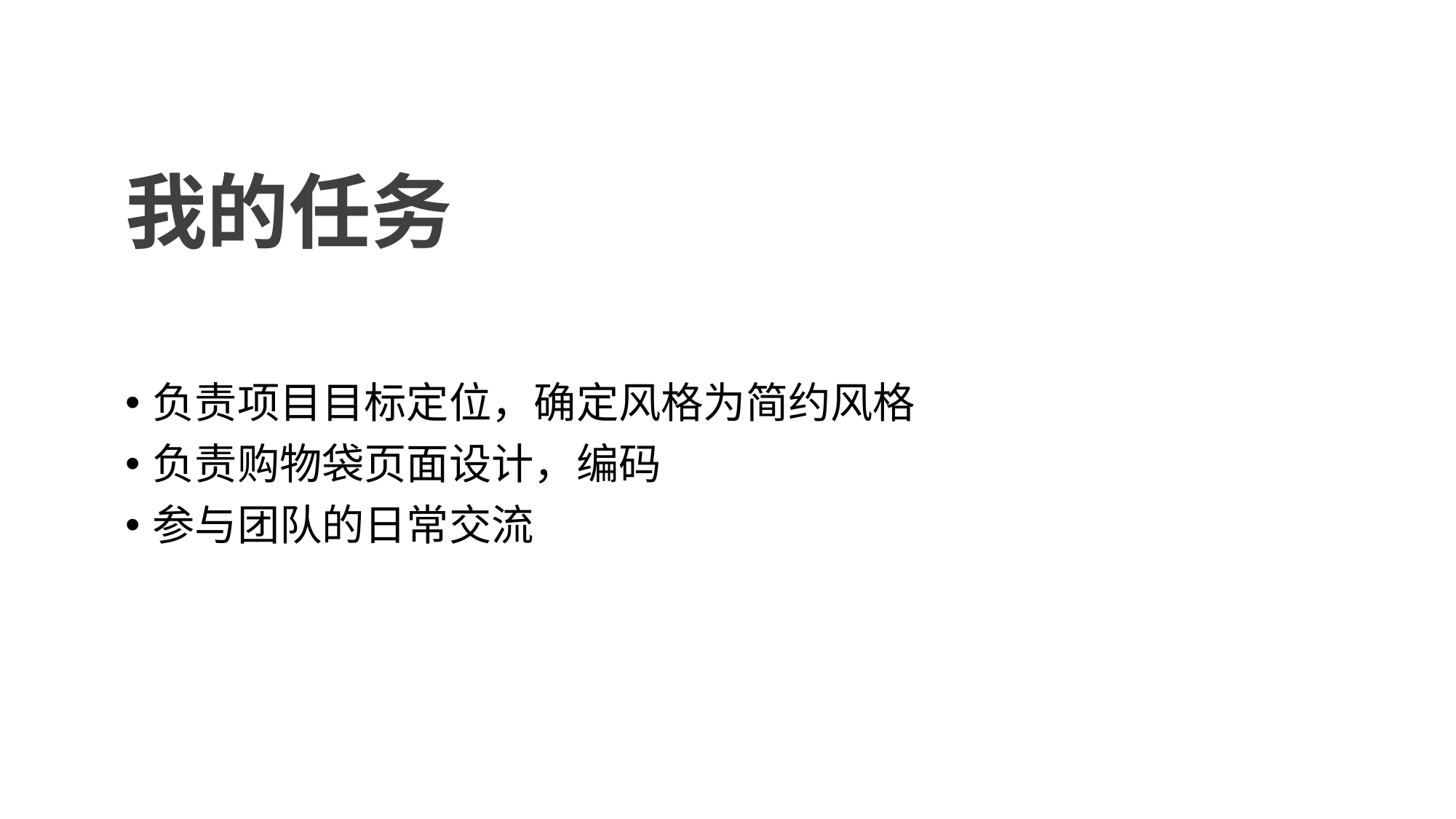

# 我的任务
负责项目目标定位，确定风格为简约风格
负责购物袋页面设计，编码
参与团队的日常交流